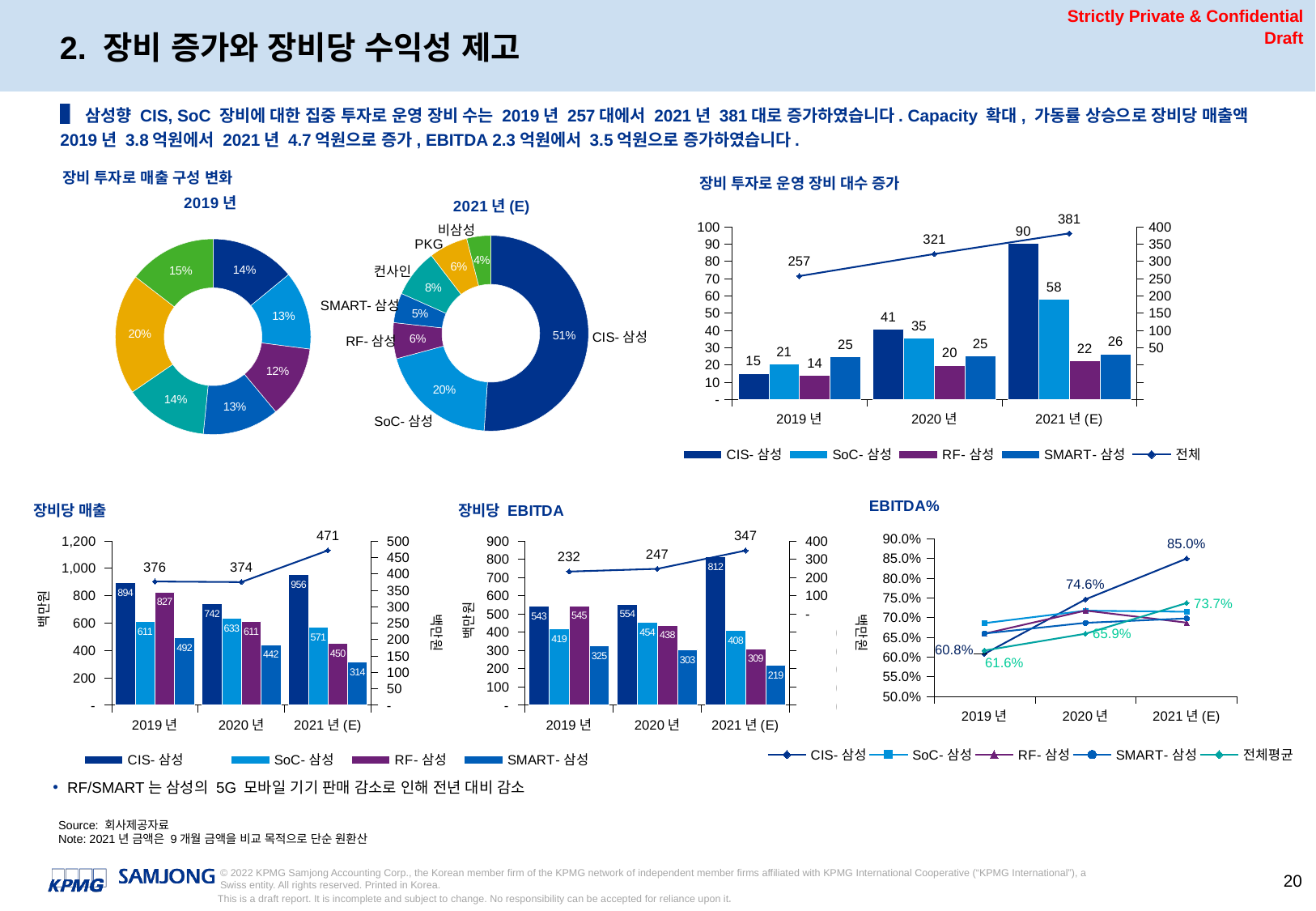

# 2. 장비 증가와 장비당 수익성 제고
▌삼성향 CIS, SoC 장비에 대한 집중 투자로 운영 장비 수는 2019년 257대에서 2021년 381대로 증가하였습니다. Capacity 확대, 가동률 상승으로 장비당 매출액 2019년 3.8억원에서 2021년 4.7억원으로 증가, EBITDA 2.3억원에서 3.5억원으로 증가하였습니다.

### Chart: 2021년(E)

| Category | 2021년(E) |
|---|---|
| CIS-삼성 | 86360.656204 |
| SoC-삼성 | 33305.054306666665 |
| RF-삼성 | 10053.612074666666 |
| SMART-삼성 | 8312.181529390667 |
| 컨사인 | 13423.029620199997 |
| PKG | 10871.172018000001 |
| 비삼성 | 6708.368103000001 |
장비 투자로 매출 구성 변화

### Chart: 2019년

| Category | 2019년 |
|---|---|
| CIS-삼성 | 13605.63674 |
| SoC-삼성 | 12556.2448238 |
| RF-삼성 | 11505.396476 |
| SMART-삼성 | 12285.580357499999 |
| 컨사인 | 13392.3683342 |
| PKG | 19385.542319 |
| 비삼성 | 14071.331976 |

### Chart: 장비 투자로 운영 장비 대수 증가

| Category | CIS-삼성 | SoC-삼성 | RF-삼성 | SMART-삼성 | 전체 |
|---|---|---|---|---|---|
| 2019년 | 15.225 | 20.541666666666668 | 13.916666666666666 | 24.958333333333336 | 257.26666666666665 |
| 2020년 | 40.75 | 35.458333333333336 | 19.833333333333332 | 25.166666666666668 | 321.2916666666667 |
| 2021년(E) | 90.33333333333334 | 58.333333333333336 | 22.333333333333332 | 26.444444444444443 | 381.0 |
비삼성
PKG
컨사인
SMART-삼성
CIS-삼성
RF-삼성

SoC-삼성

### Chart: EBITDA%

| Category | CIS-삼성 | SoC-삼성 | RF-삼성 | SMART-삼성 | 전체평균 |
|---|---|---|---|---|---|
| 2019년 | 0.6075954618012583 | 0.6857683923786148 | 0.6588669932994708 | 0.659328256393636 | 0.6162367481173754 |
| 2020년 | 0.7462389195133681 | 0.7173911921612014 | 0.7176217882587509 | 0.6865270137679809 | 0.6588748351844703 |
| 2021년(E) | 0.8497344799663634 | 0.7147792448962142 | 0.68706444120878 | 0.6977296733840598 | 0.7368683962128374 |

### Chart: 장비당 매출

| Category | CIS-삼성 | SoC-삼성 | RF-삼성 | SMART-삼성 | 전체 평균(우) |
|---|---|---|---|---|---|
| 2019년 | 893.6378811165846 | 611.2573545054767 | 826.7350761197605 | 492.24362033388974 | 376.27144736913715 |
| 2020년 | 741.7220092515338 | 633.3257855887191 | 610.9412272235295 | 441.5281180123709 | 374.4935414568632 |
| 2021년(E) | 956.022024398524 | 570.9437881142857 | 450.1617346865672 | 314.3261922878824 | 470.78284453978307 |

### Chart: 장비당 EBITDA

| Category | CIS-삼성 | SoC-삼성 | RF-삼성 | SMART-삼성 | 전체평균(우) |
|---|---|---|---|---|---|
| 2019년 | 542.9703210601292 | 419.18097332882576 | 544.7084538582358 | 324.55012791563445 | 231.87229313617524 |
| 2020년 | 553.501830763149 | 454.3423403499206 | 438.4247360011451 | 303.12098035362965 | 246.74437040503938 |
| 2021년(E) | 812.3648777386697 | 408.09876974651326 | 309.29012069600134 | 219.31471148107934 | 346.90499962054747 |
RF/SMART는 삼성의 5G 모바일 기기 판매 감소로 인해 전년 대비 감소
Source: 회사제공자료
Note: 2021년 금액은 9개월 금액을 비교 목적으로 단순 원환산